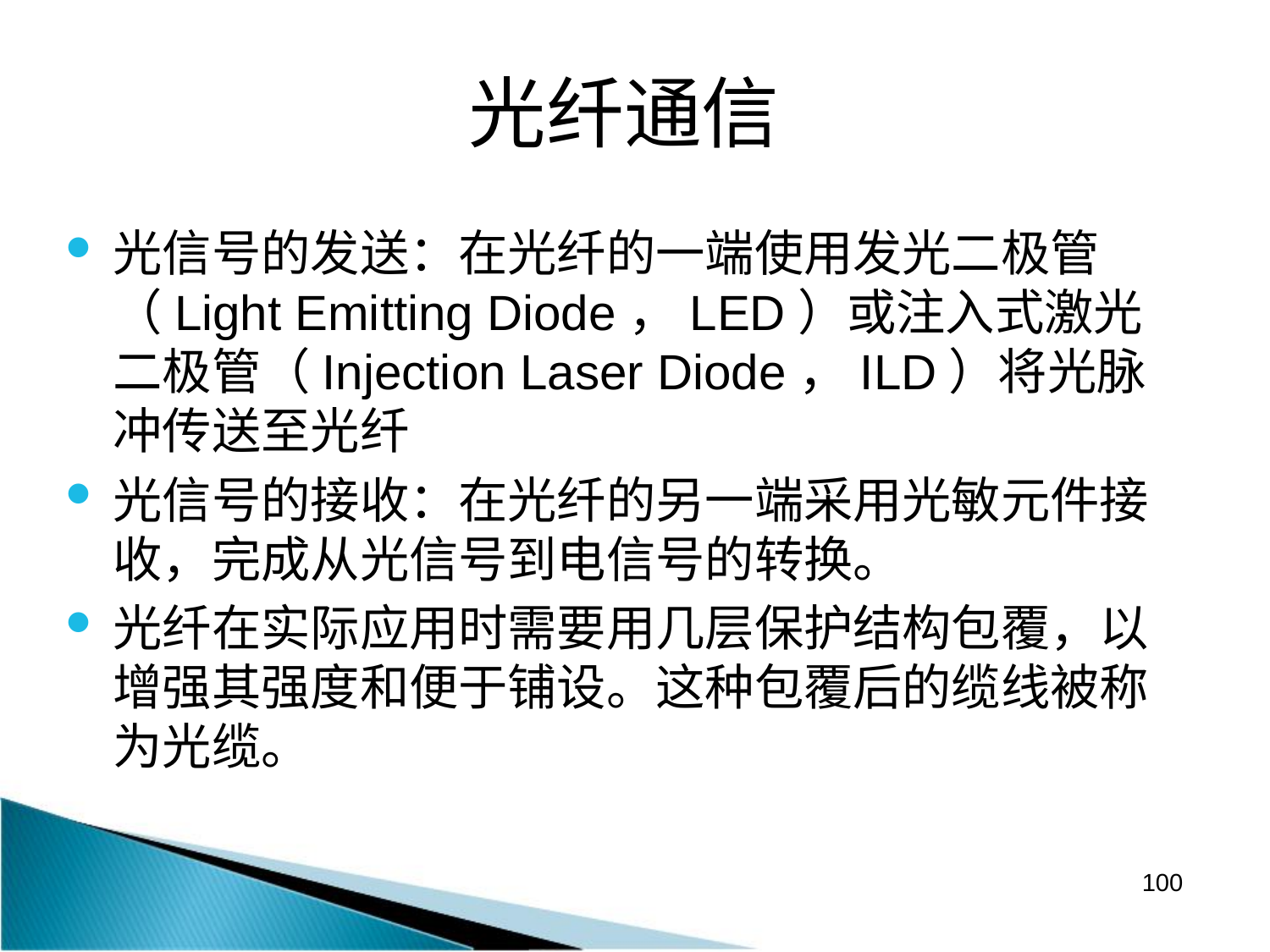

# 光纤通信
光信号的发送：在光纤的一端使用发光二极管（Light Emitting Diode，LED）或注入式激光二极管（Injection Laser Diode，ILD）将光脉冲传送至光纤
光信号的接收：在光纤的另一端采用光敏元件接收，完成从光信号到电信号的转换。
光纤在实际应用时需要用几层保护结构包覆，以增强其强度和便于铺设。这种包覆后的缆线被称为光缆。
100